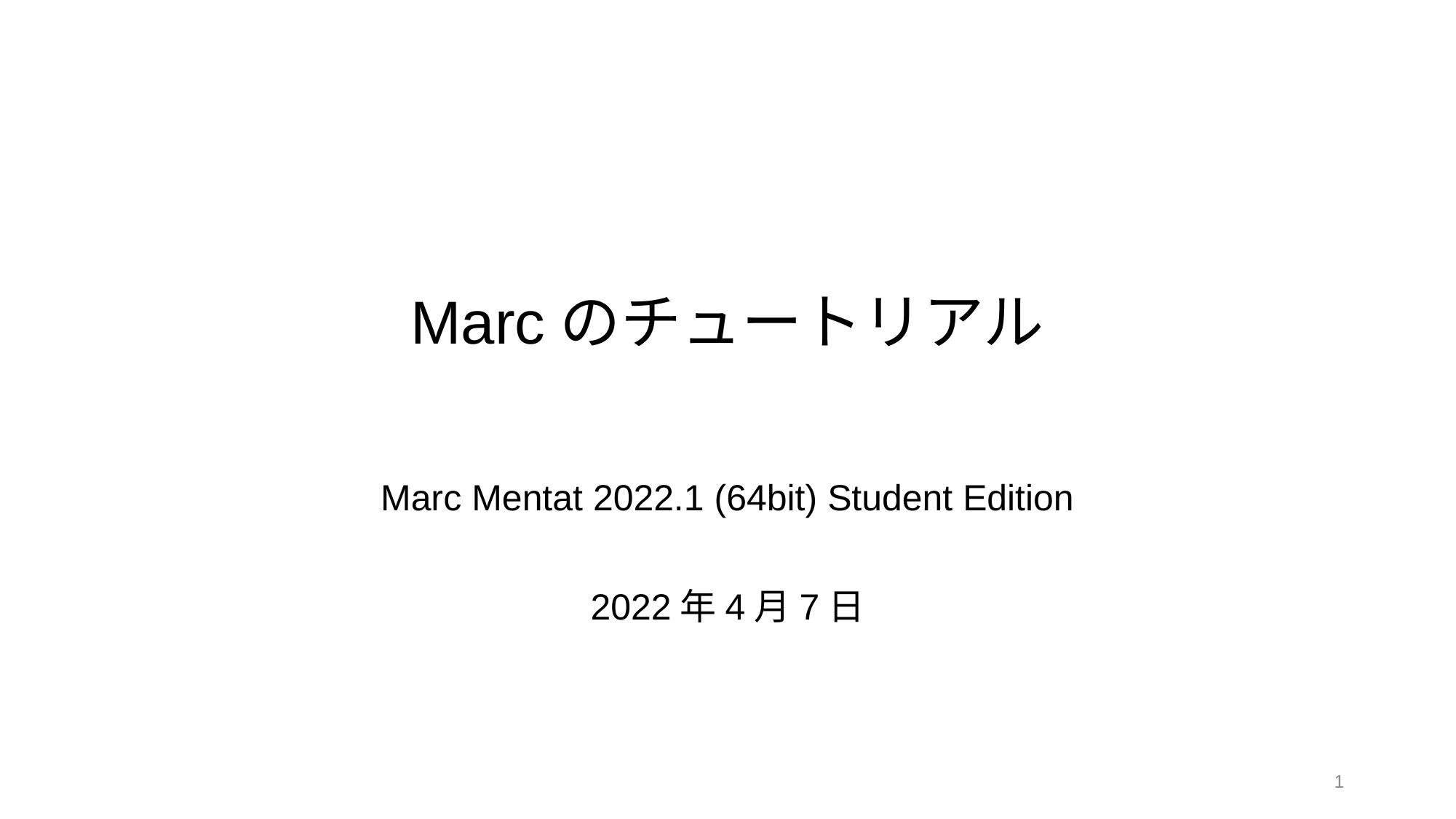

# Marcのチュートリアル
Marc Mentat 2022.1 (64bit) Student Edition

2022年4月7日
1